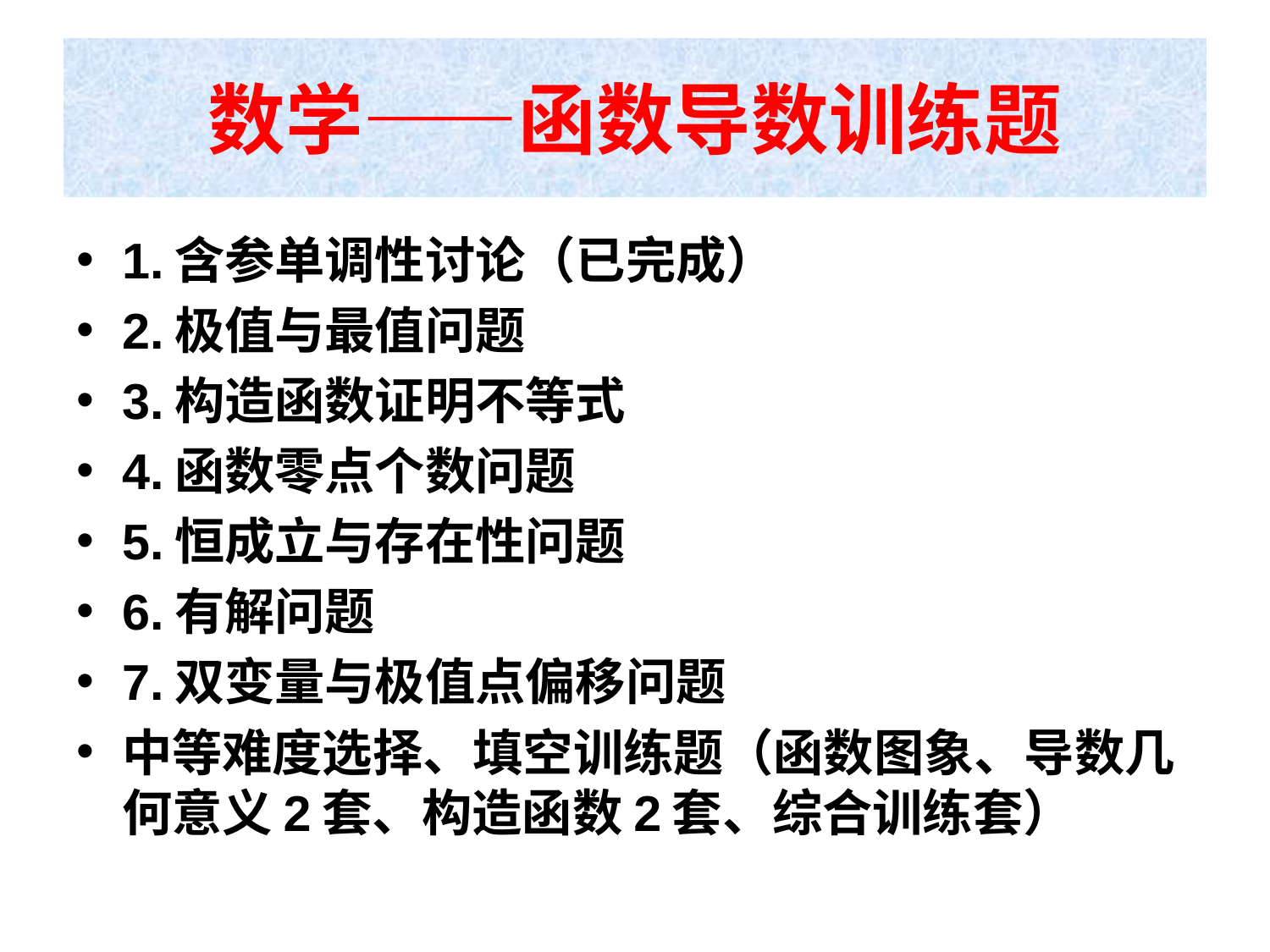

# 数学——函数导数训练题
1.含参单调性讨论（已完成）
2.极值与最值问题
3.构造函数证明不等式
4.函数零点个数问题
5.恒成立与存在性问题
6.有解问题
7.双变量与极值点偏移问题
中等难度选择、填空训练题（函数图象、导数几何意义2套、构造函数2套、综合训练套）